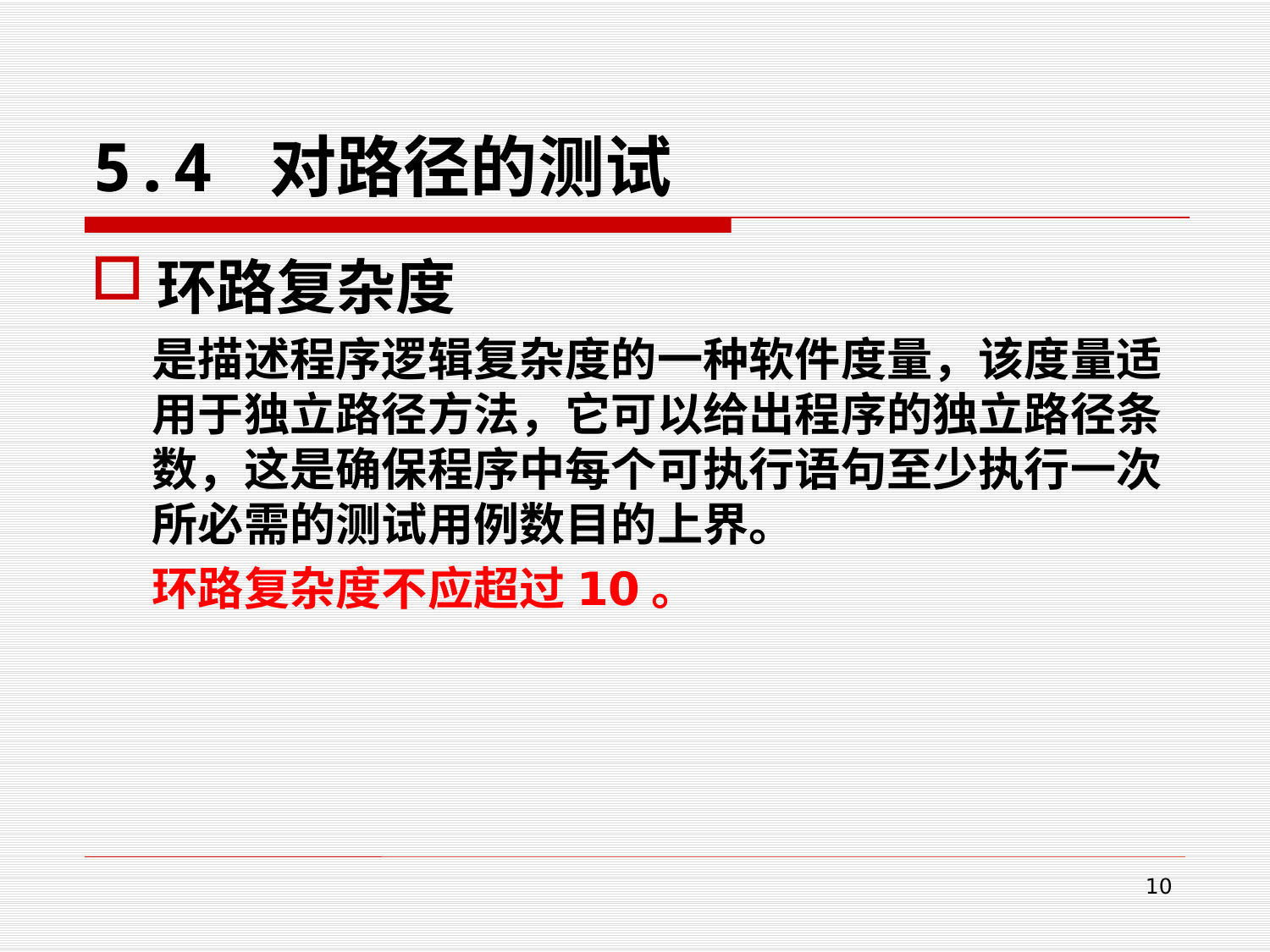

# 5.4 对路径的测试
环路复杂度
是描述程序逻辑复杂度的一种软件度量，该度量适用于独立路径方法，它可以给出程序的独立路径条数，这是确保程序中每个可执行语句至少执行一次所必需的测试用例数目的上界。
环路复杂度不应超过10。
10